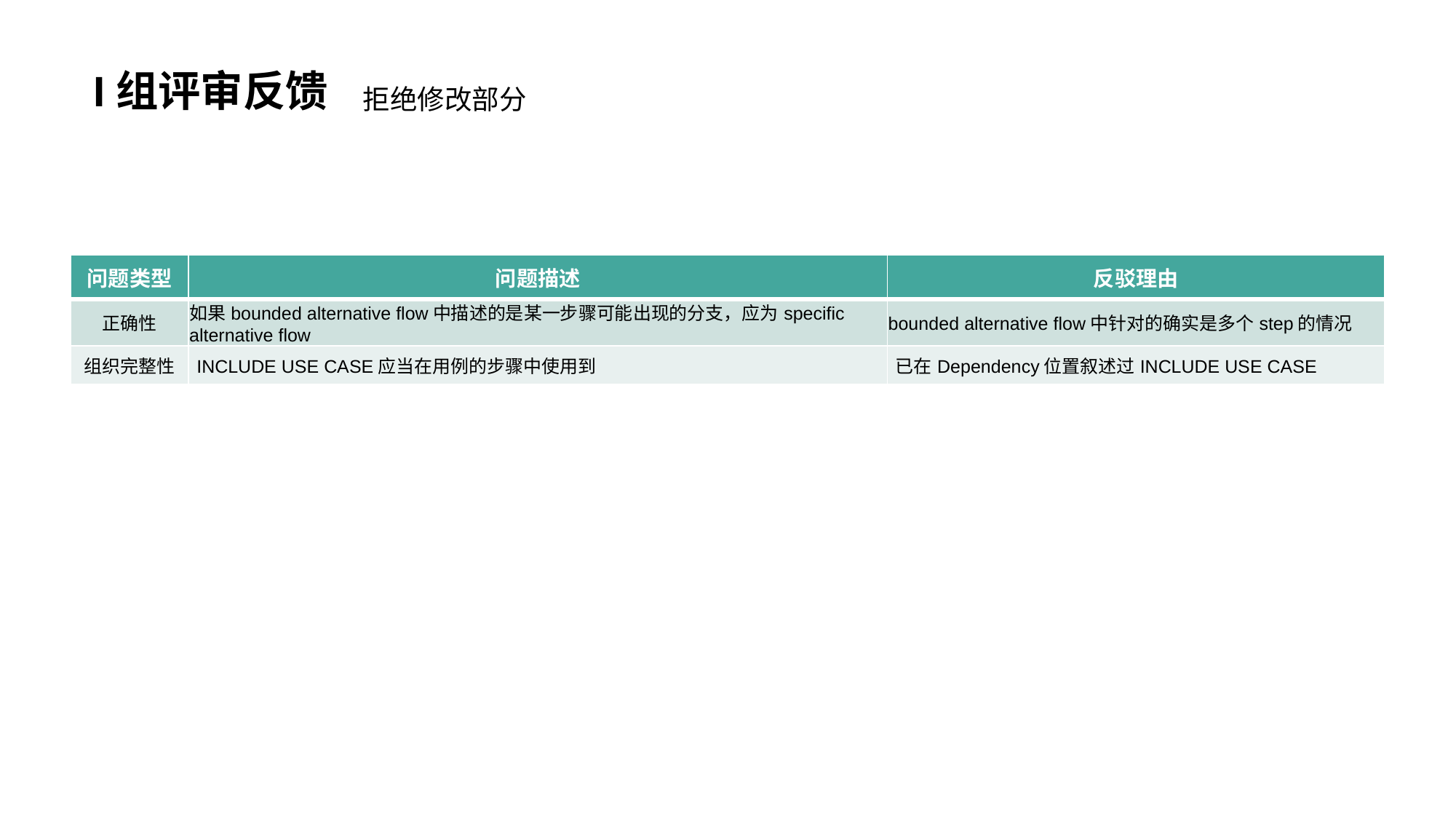

# I组评审反馈
拒绝修改部分
| 问题类型 | 问题描述 | 反驳理由 |
| --- | --- | --- |
| 正确性 | 如果bounded alternative flow中描述的是某一步骤可能出现的分支，应为specific alternative flow | bounded alternative flow中针对的确实是多个step的情况 |
| 组织完整性 | INCLUDE USE CASE应当在用例的步骤中使用到 | 已在Dependency位置叙述过INCLUDE USE CASE |